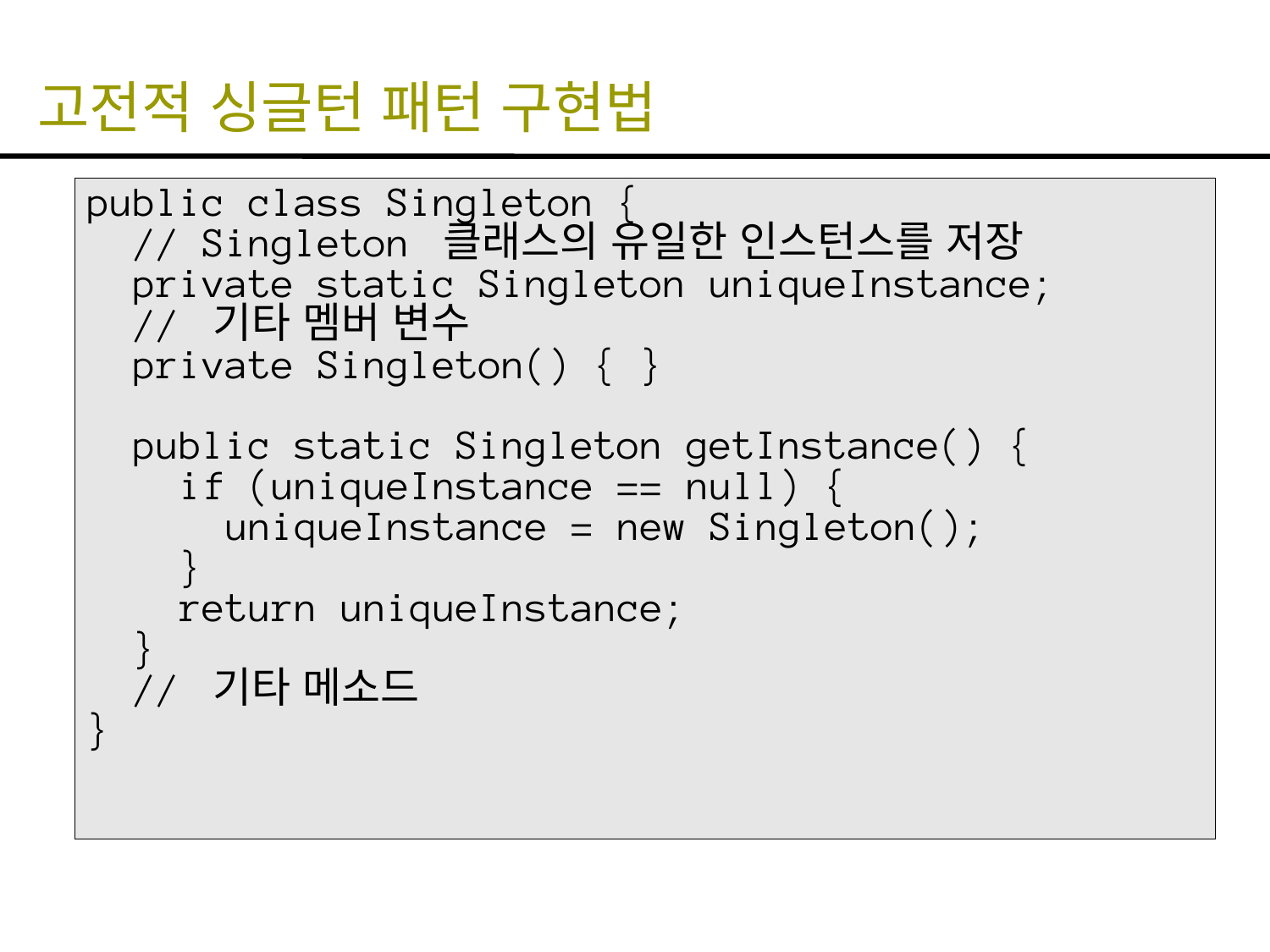

# 고전적 싱글턴 패턴 구현법

public class Singleton {
  // Singleton 클래스의 유일한 인스턴스를 저장
  private static Singleton uniqueInstance;
  // 기타 멤버 변수
  private Singleton() { }

  public static Singleton getInstance() {
    if (uniqueInstance == null) {
      uniqueInstance = new Singleton();
    }
    return uniqueInstance;
  }
  // 기타 메소드
}